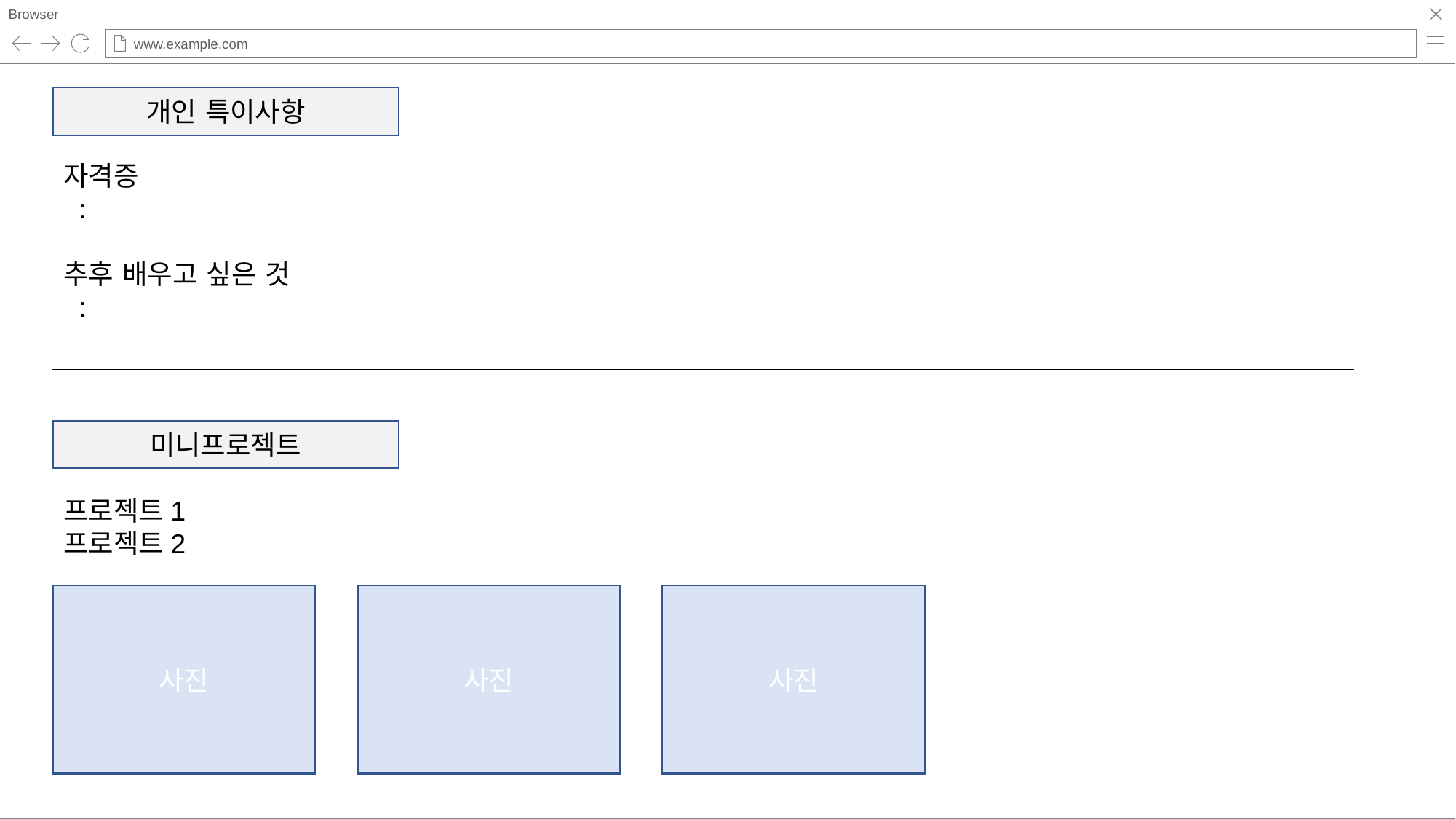

Browser

www.example.com

개인 특이사항
자격증
  :

추후 배우고 싶은 것
  :
미니프로젝트
프로젝트1
프로젝트2
사진
사진
사진